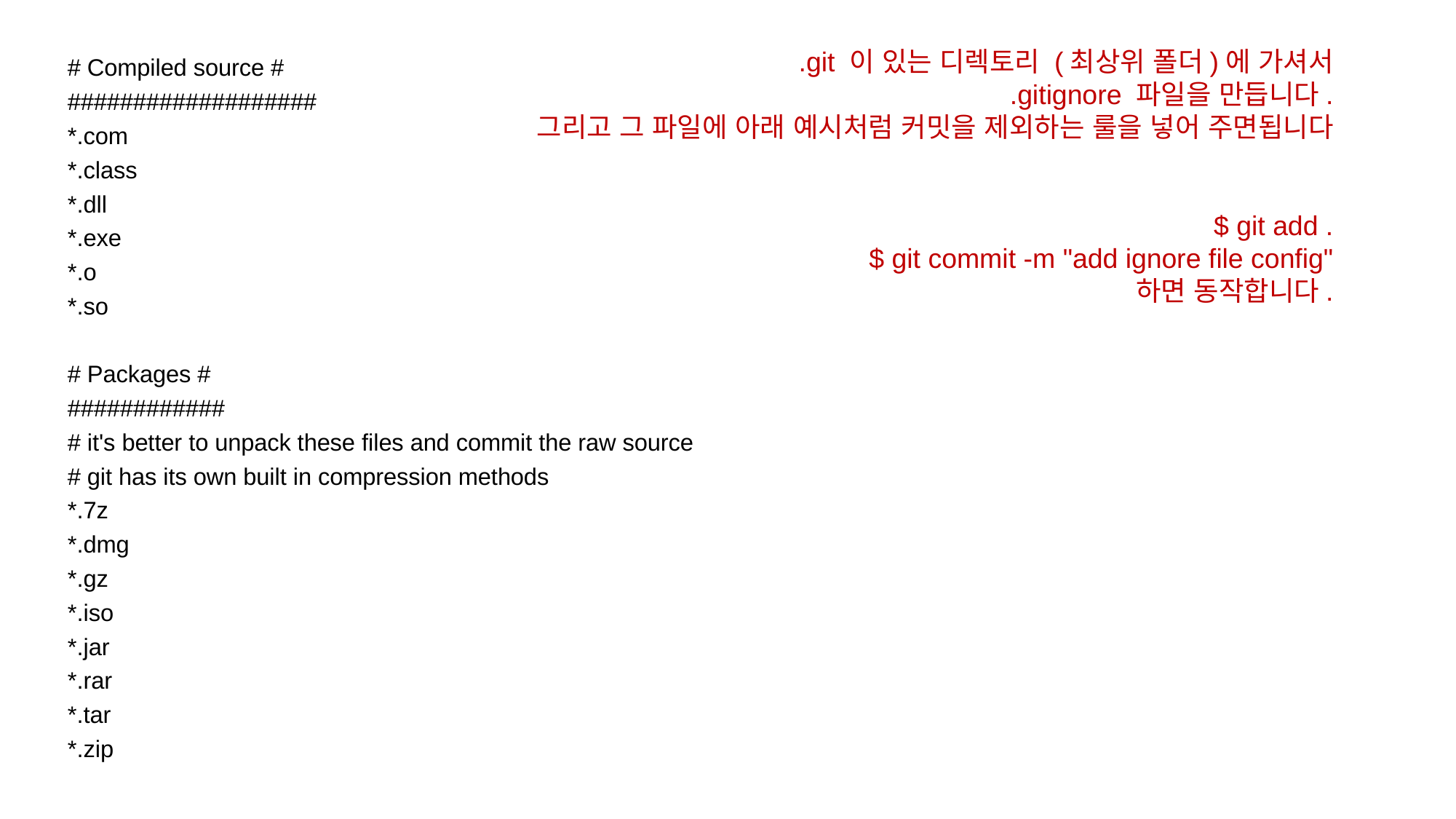

.git 이 있는 디렉토리 (최상위 폴더)에 가셔서
.gitignore 파일을 만듭니다.
그리고 그 파일에 아래 예시처럼 커밋을 제외하는 룰을 넣어 주면됩니다

$ git add .
$ git commit -m "add ignore file config"
하면 동작합니다.

# Compiled source #
###################
*.com
*.class
*.dll
*.exe
*.o
*.so

# Packages #
############
# it's better to unpack these files and commit the raw source
# git has its own built in compression methods
*.7z
*.dmg
*.gz
*.iso
*.jar
*.rar
*.tar
*.zip